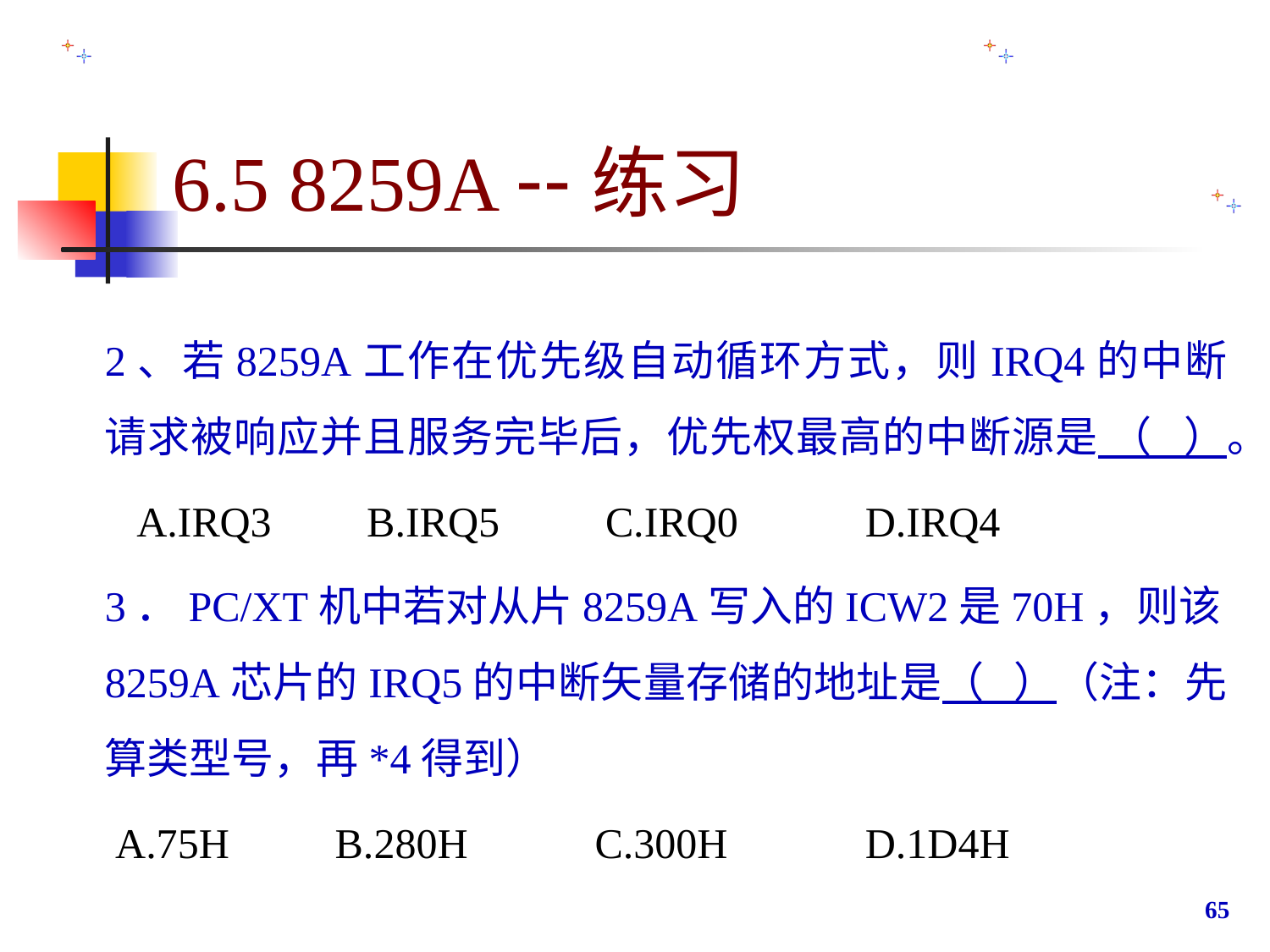

# 6.5 8259A --练习
2、若8259A工作在优先级自动循环方式，则IRQ4的中断请求被响应并且服务完毕后，优先权最高的中断源是 （   ）。
 A.IRQ3         B.IRQ5          C.IRQ0            D.IRQ4
3．PC/XT机中若对从片8259A写入的ICW2是70H，则该8259A芯片的IRQ5的中断矢量存储的地址是（   ）（注：先算类型号，再*4得到）
 A.75H          B.280H            C.300H             D.1D4H
65